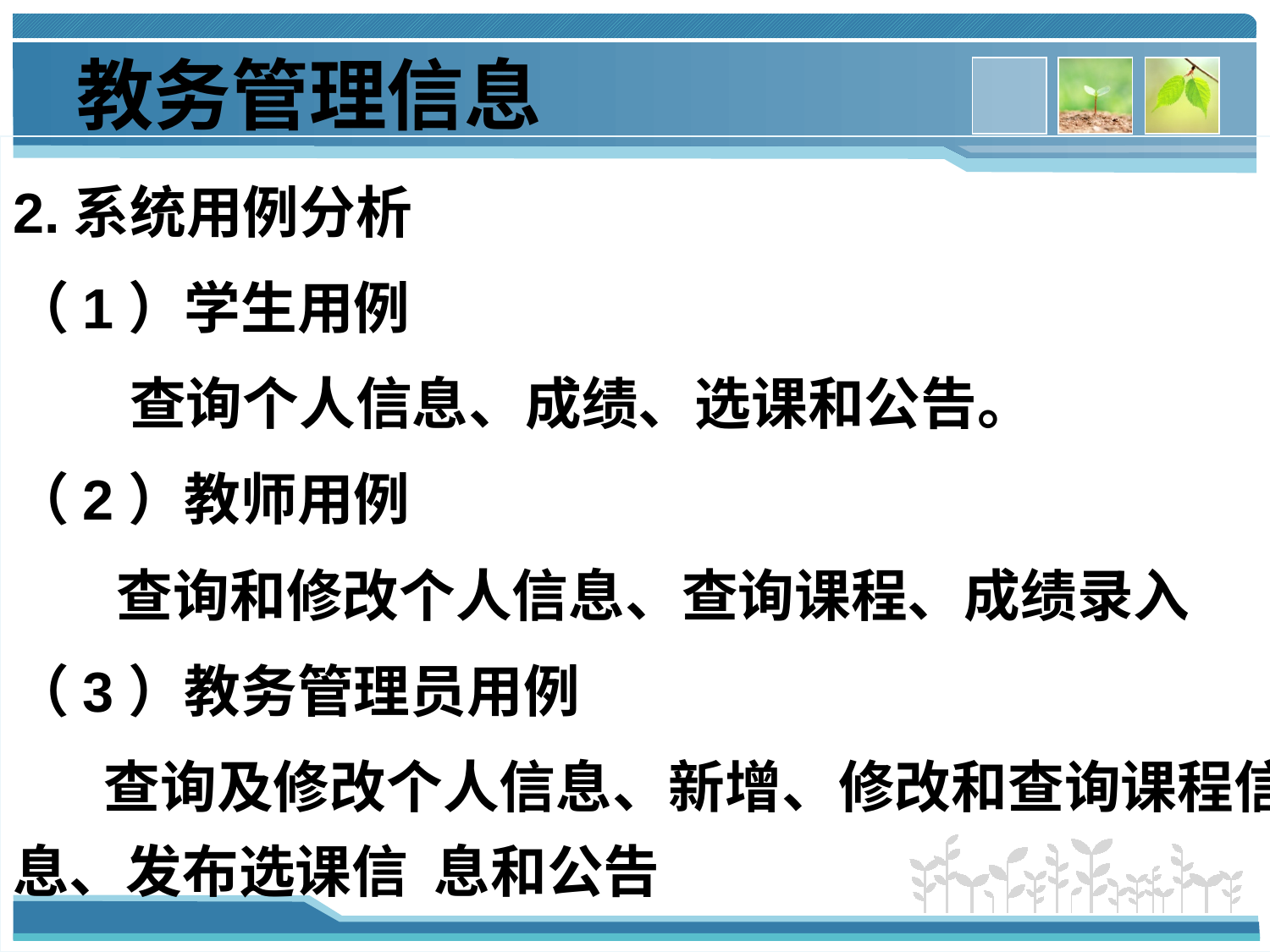

# 教务管理信息
2.系统用例分析
（1）学生用例
        查询个人信息、成绩、选课和公告。
（2）教师用例
       查询和修改个人信息、查询课程、成绩录入
（3）教务管理员用例
      查询及修改个人信息、新增、修改和查询课程信息、发布选课信  息和公告